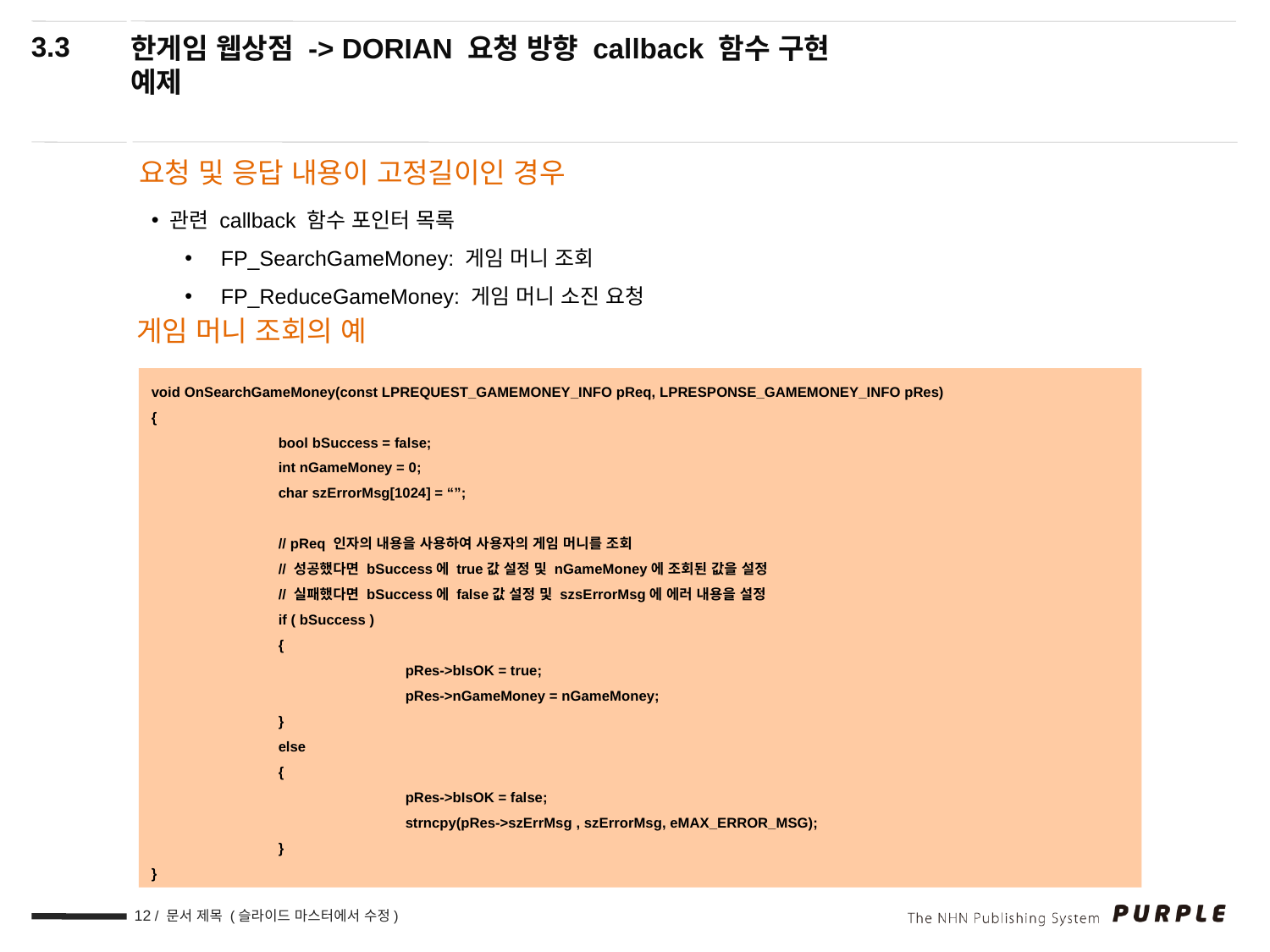

3.3
한게임 웹상점 -> DORIAN 요청 방향 callback 함수 구현 예제
요청 및 응답 내용이 고정길이인 경우
 관련 callback 함수 포인터 목록
 FP_SearchGameMoney: 게임 머니 조회
 FP_ReduceGameMoney: 게임 머니 소진 요청
게임 머니 조회의 예
void OnSearchGameMoney(const LPREQUEST_GAMEMONEY_INFO pReq, LPRESPONSE_GAMEMONEY_INFO pRes)
{
	bool bSuccess = false;
	int nGameMoney = 0;
	char szErrorMsg[1024] = “”;

	// pReq 인자의 내용을 사용하여 사용자의 게임 머니를 조회
	// 성공했다면 bSuccess에 true값 설정 및 nGameMoney에 조회된 값을 설정
	// 실패했다면 bSuccess에 false값 설정 및 szsErrorMsg에 에러 내용을 설정
	if ( bSuccess )
	{
		pRes->bIsOK = true;
		pRes->nGameMoney = nGameMoney;
	}
	else
	{
		pRes->bIsOK = false;
		strncpy(pRes->szErrMsg , szErrorMsg, eMAX_ERROR_MSG);
	}
}